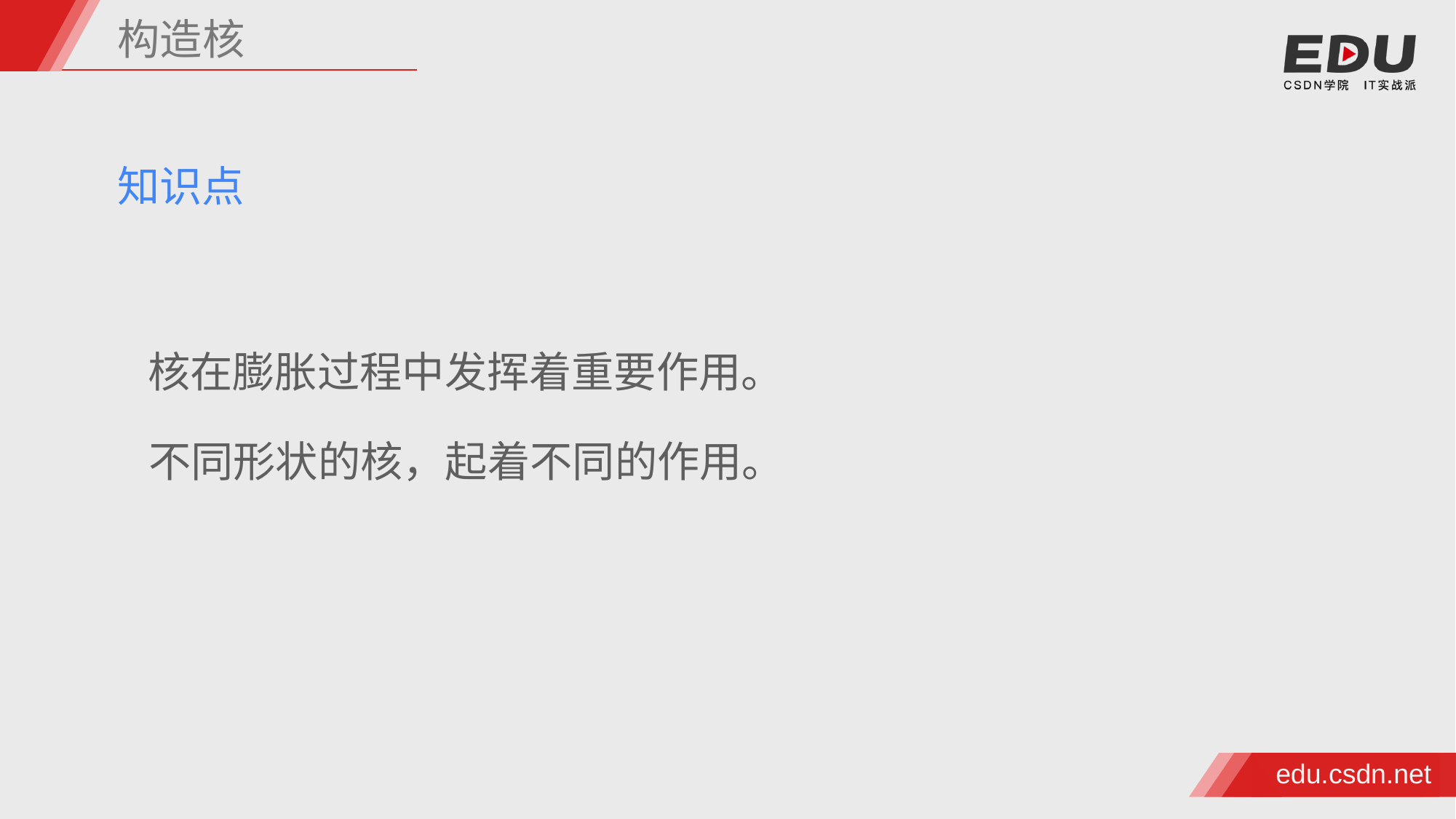

构造核

知识点
核在膨胀过程中发挥着重要作用。
不同形状的核，起着不同的作用。